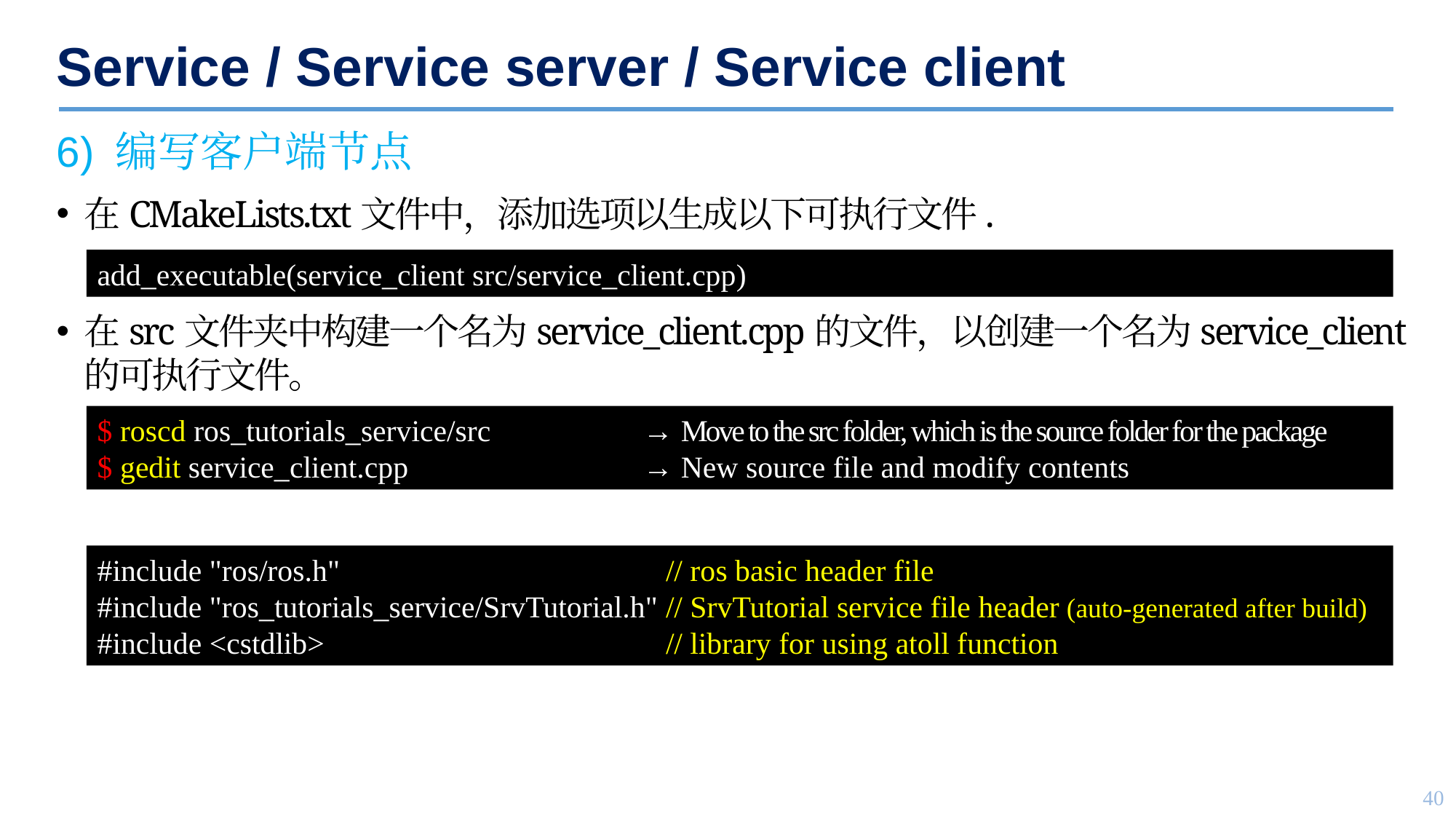

# Service / Service server / Service client
6) 编写客户端节点
在CMakeLists.txt文件中，添加选项以生成以下可执行文件.

在src文件夹中构建一个名为service_client.cpp的文件，以创建一个名为service_client的可执行文件。
add_executable(service_client src/service_client.cpp)
$ roscd ros_tutorials_service/src 		→ Move to the src folder, which is the source folder for the package
$ gedit service_client.cpp  			→ New source file and modify contents
#include "ros/ros.h"                          	   // ros basic header file
#include "ros_tutorials_service/SrvTutorial.h" // SrvTutorial service file header (auto-generated after build)
#include <cstdlib>                            	   // library for using atoll function
40